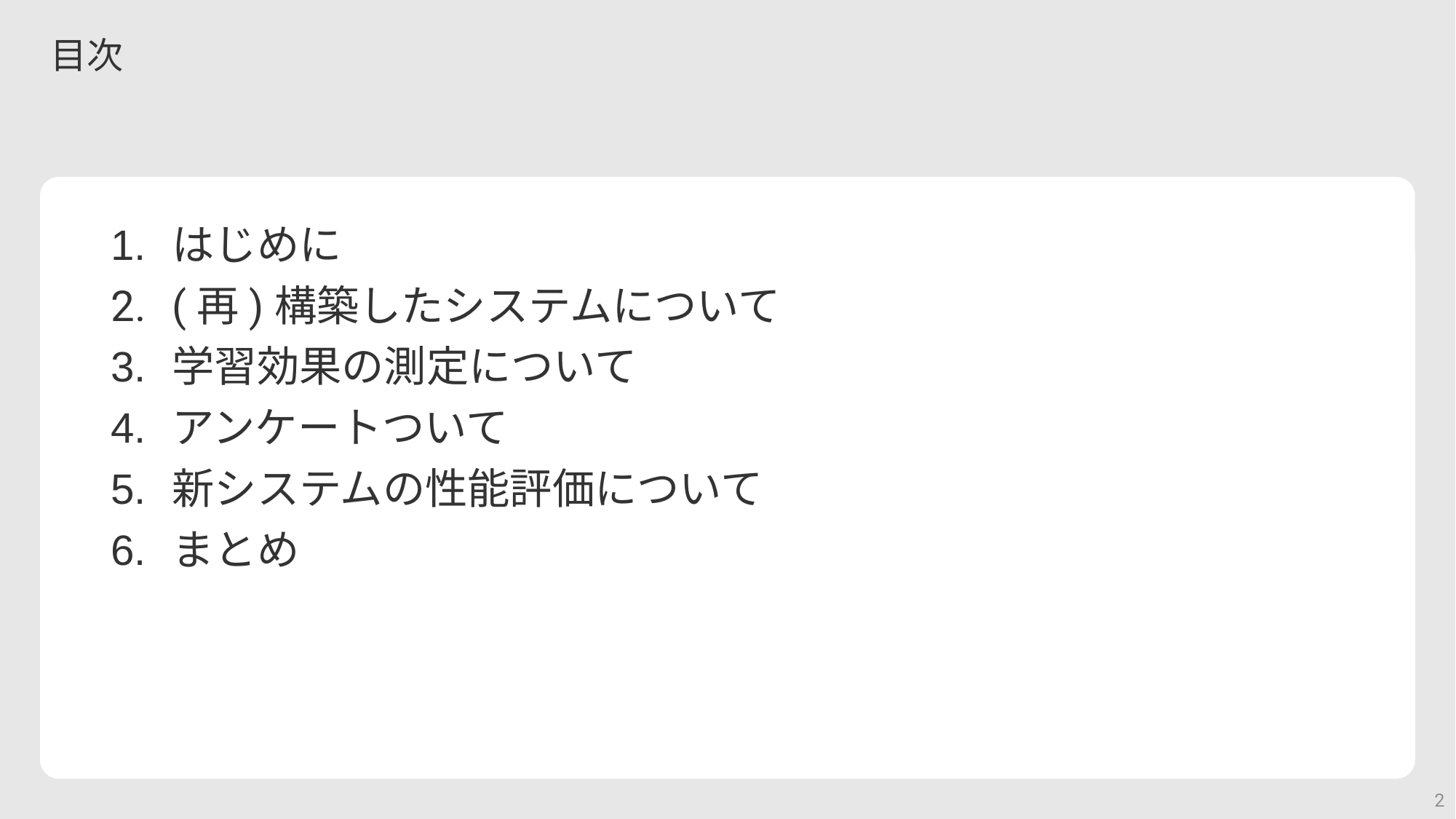

# 目次

はじめに
(再)構築したシステムについて
学習効果の測定について
アンケートついて
新システムの性能評価について
まとめ

2